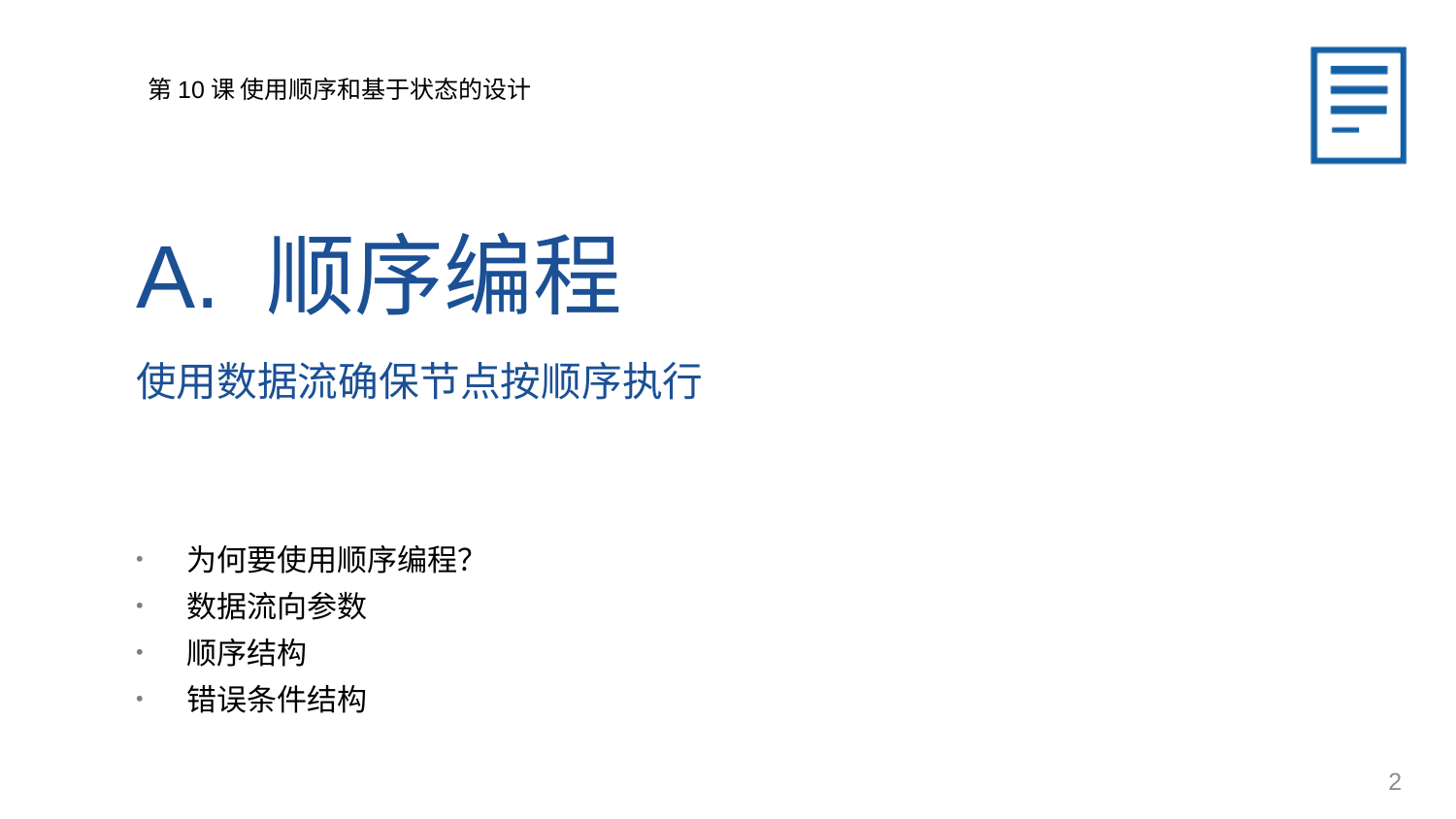

A. 顺序编程
使用数据流确保节点按顺序执行
为何要使用顺序编程？
数据流向参数
顺序结构
错误条件结构

2